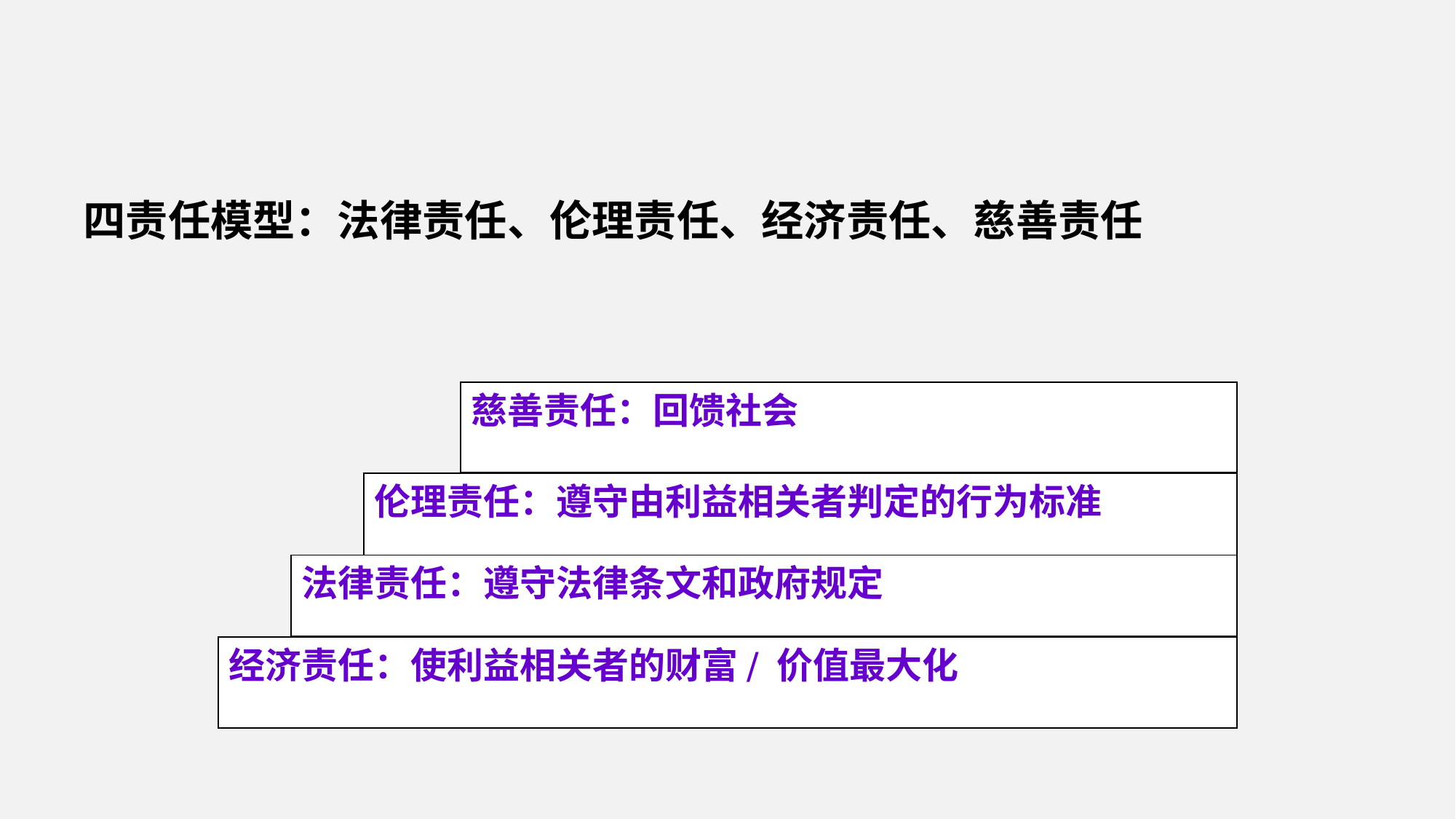

四责任模型：法律责任、伦理责任、经济责任、慈善责任
慈善责任：回馈社会
伦理责任：遵守由利益相关者判定的行为标准

法律责任：遵守法律条文和政府规定
经济责任：使利益相关者的财富/价值最大化